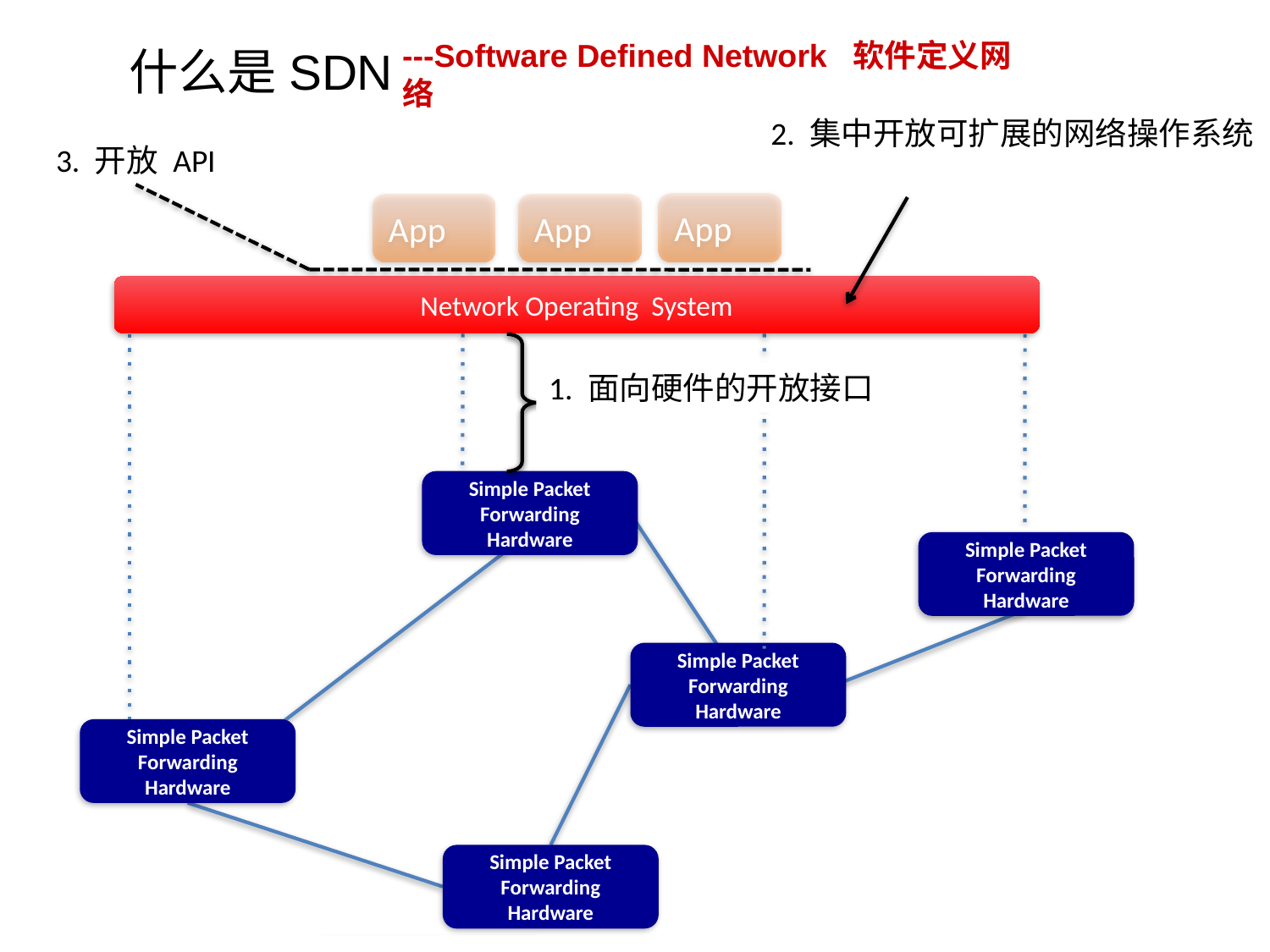

什么是SDN
---Software Defined Network  软件定义网络
SDN “Software Defined Network” 的变革模式
2. 集中开放可扩展的网络操作系统

3. 开放 API

App
App
App
Network Operating  System
Simple Packet Forwarding Hardware
Simple Packet Forwarding Hardware
Simple Packet Forwarding Hardware
Simple Packet Forwarding Hardware
Simple Packet Forwarding Hardware
App
App
App
传统的网络运行模式：封闭、独立
Closed

App
App
App
Operating
System

App
App
App
Specialized Packet Forwarding Hardware
Operating
System

App
App
App
Specialized Packet Forwarding Hardware
Operating
System

App
App
App
Specialized Packet Forwarding Hardware
Operating
System
Specialized Packet Forwarding Hardware

App
App
App
Operating
System
Specialized Packet Forwarding Hardware
Network Operating  System

1. 面向硬件的开放接口

App
App
App
Operating
System

App
App
App
Specialized Packet Forwarding Hardware
Operating
System

App
App
App
Specialized Packet Forwarding Hardware
Operating
System

App
App
App
Specialized Packet Forwarding Hardware
Operating
System
Specialized Packet Forwarding Hardware

App
App
App
Operating
System
Specialized Packet Forwarding Hardware